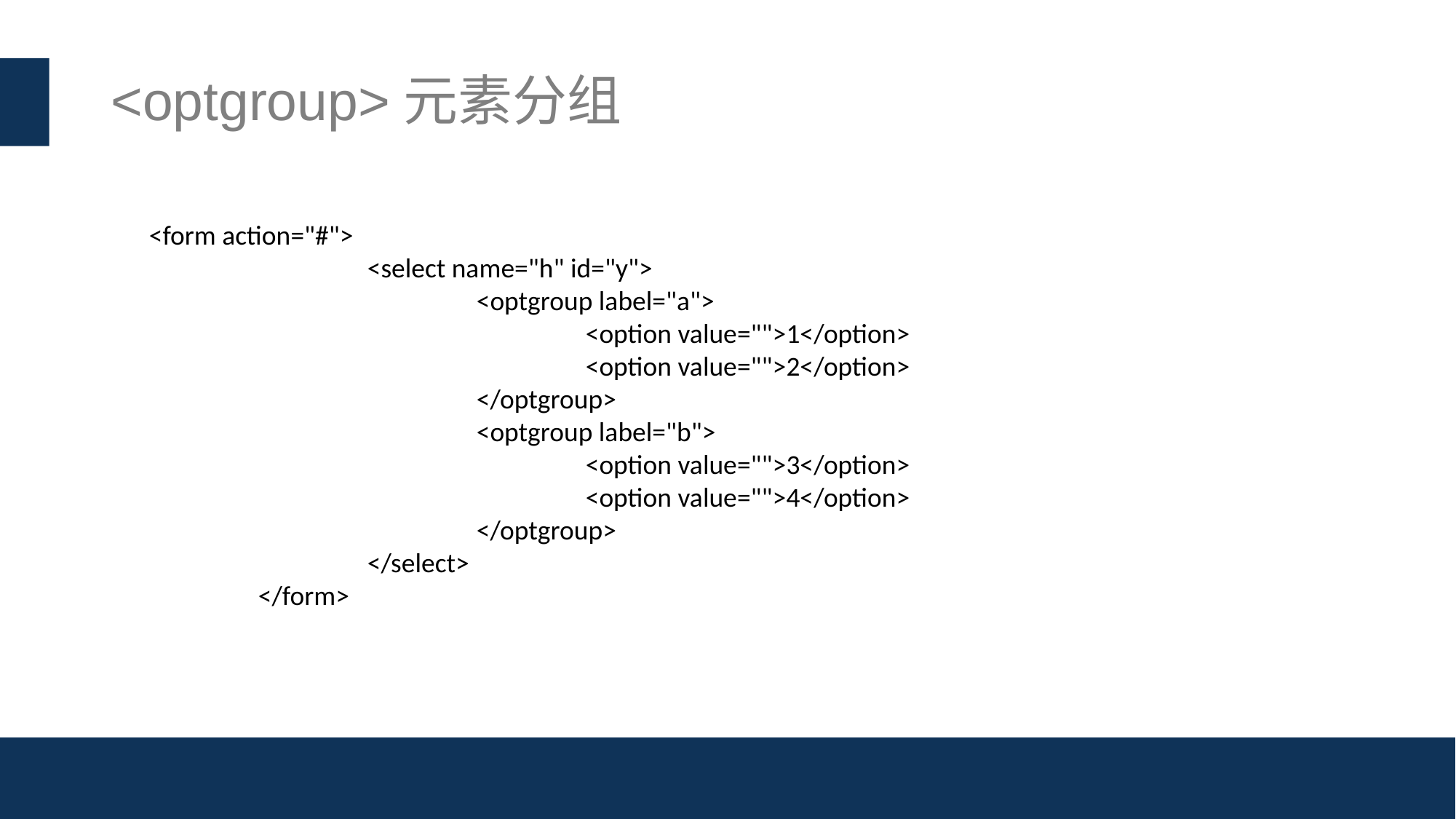

# <optgroup>元素分组

<form action="#">
		<select name="h" id="y">
			<optgroup label="a">
				<option value="">1</option>
				<option value="">2</option>
			</optgroup>
			<optgroup label="b">
				<option value="">3</option>
				<option value="">4</option>
			</optgroup>
		</select>
	</form>